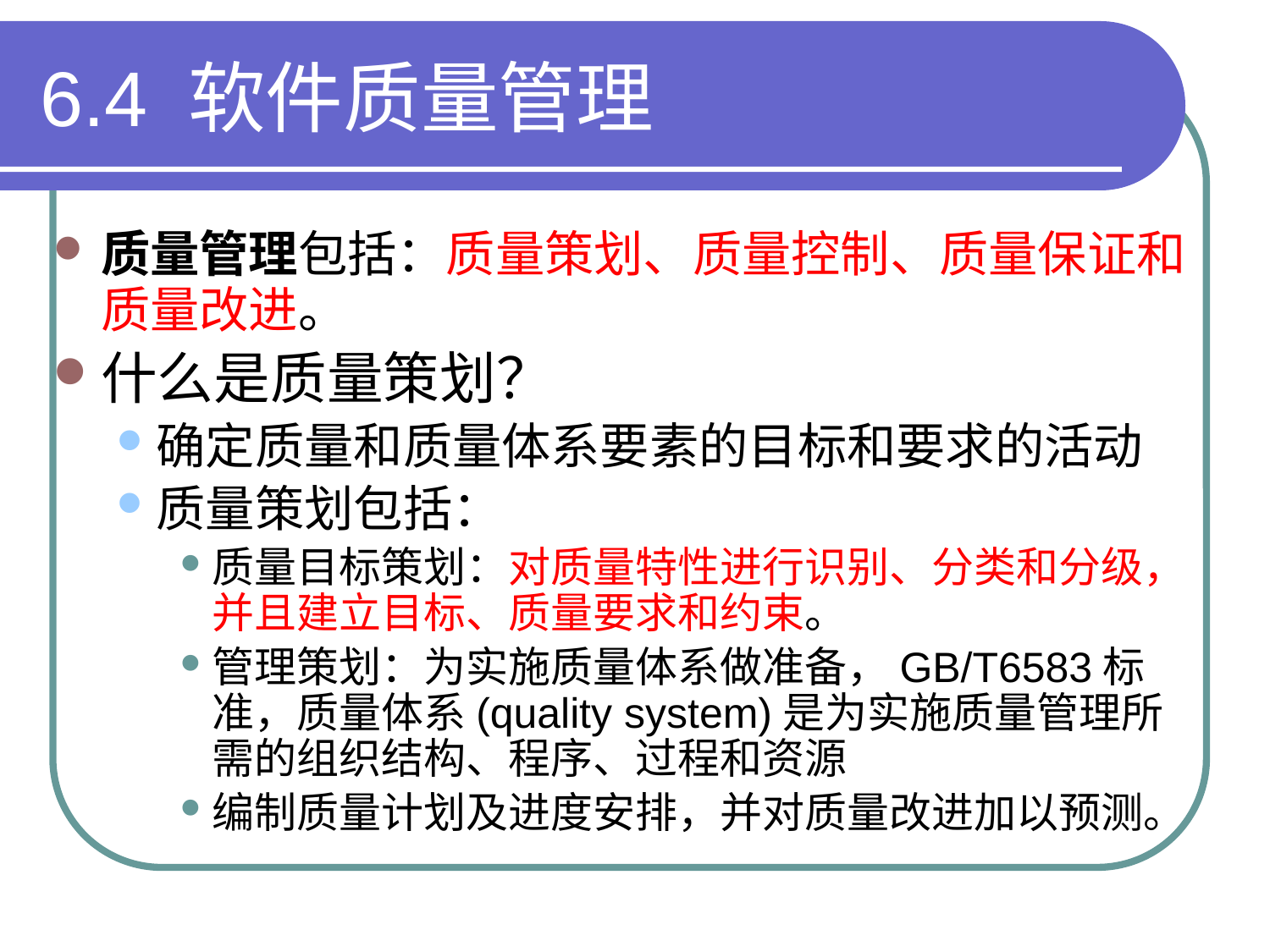

# 6.4 软件质量管理
质量管理包括：质量策划、质量控制、质量保证和质量改进。
什么是质量策划？
确定质量和质量体系要素的目标和要求的活动
质量策划包括：
质量目标策划：对质量特性进行识别、分类和分级，并且建立目标、质量要求和约束。
管理策划：为实施质量体系做准备，GB/T6583标准，质量体系(quality system)是为实施质量管理所需的组织结构、程序、过程和资源
编制质量计划及进度安排，并对质量改进加以预测。

56